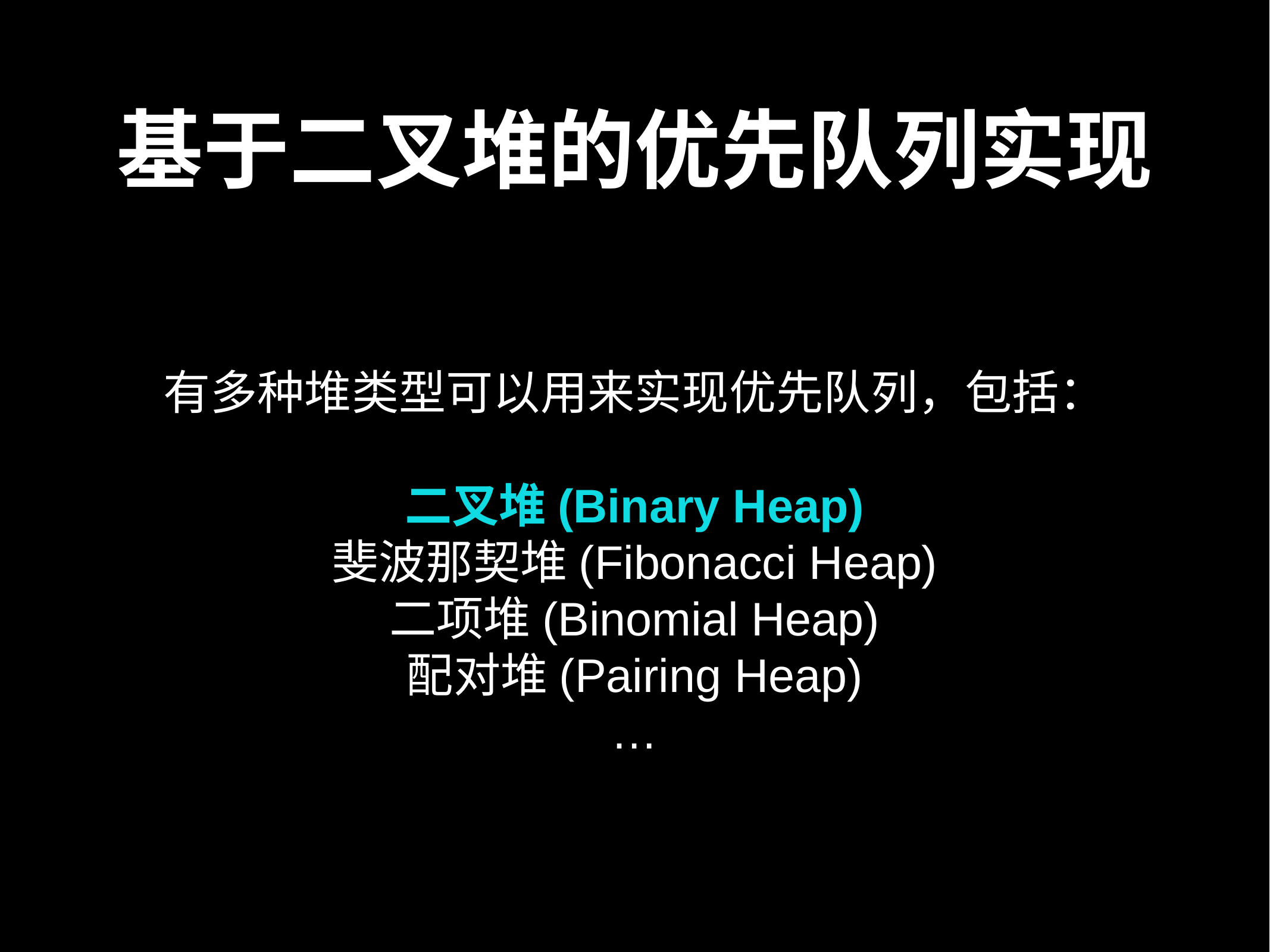

# 基于二叉堆的优先队列实现
有多种堆类型可以用来实现优先队列，包括：

二叉堆(Binary Heap)
斐波那契堆(Fibonacci Heap)
二项堆(Binomial Heap)
配对堆(Pairing Heap)
…